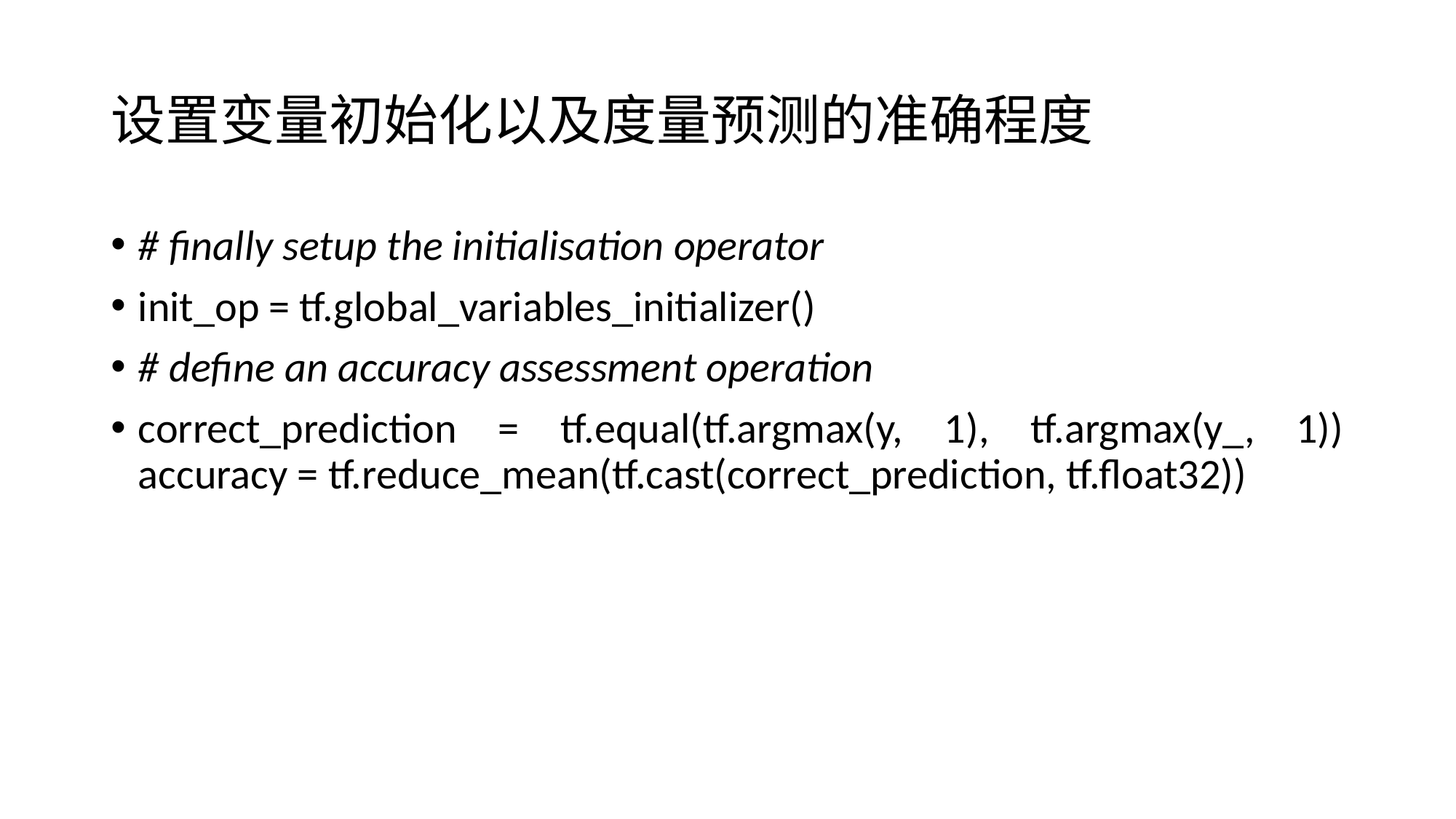

# 设置变量初始化以及度量预测的准确程度
# finally setup the initialisation operator
init_op = tf.global_variables_initializer()
# define an accuracy assessment operation
correct_prediction = tf.equal(tf.argmax(y, 1), tf.argmax(y_, 1)) accuracy = tf.reduce_mean(tf.cast(correct_prediction, tf.float32))